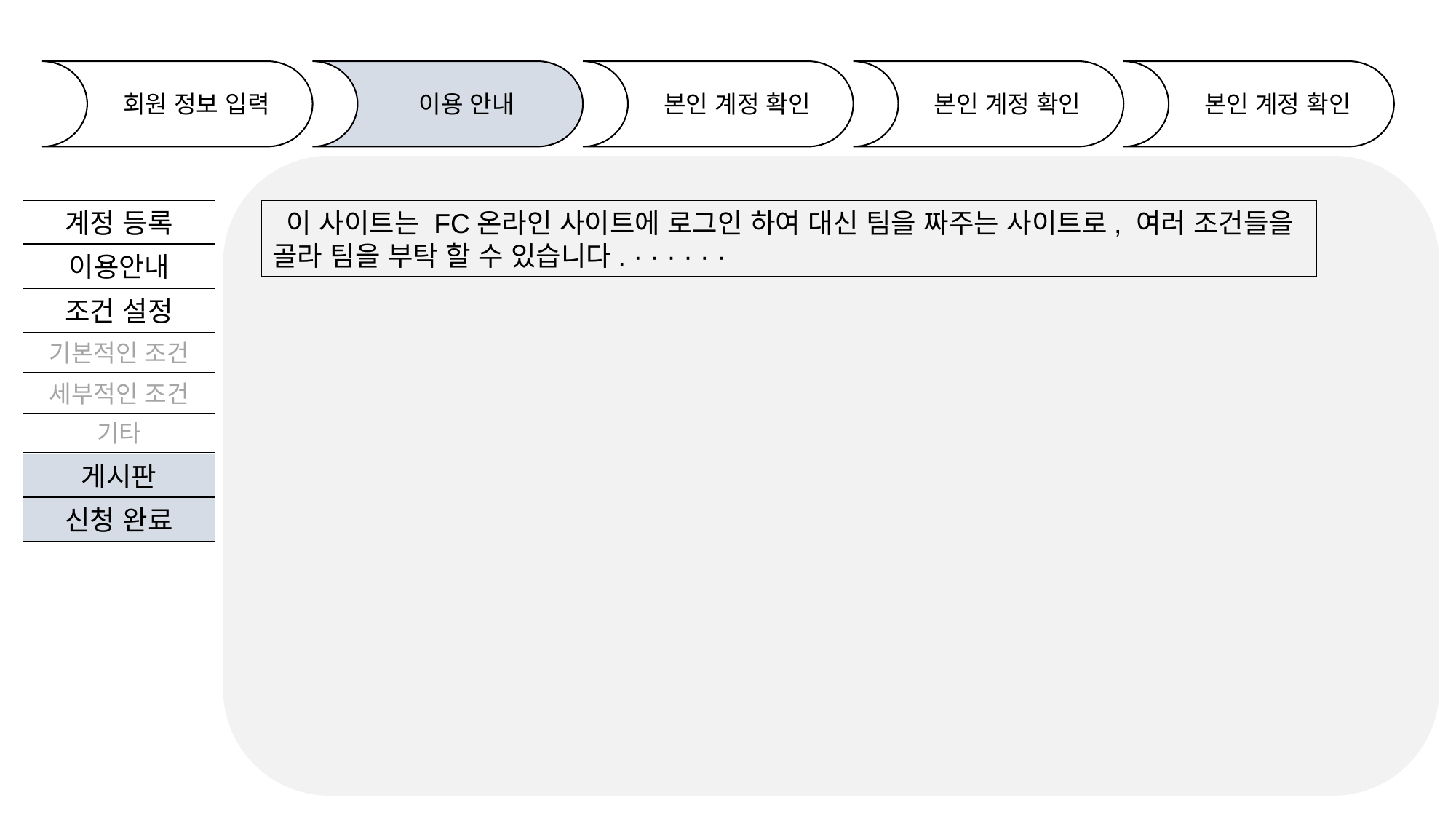

회원 정보 입력

이용 안내

본인 계정 확인

본인 계정 확인

본인 계정 확인

 이 사이트는 FC온라인 사이트에 로그인 하여 대신 팀을 짜주는 사이트로, 여러 조건들을 골라 팀을 부탁 할 수 있습니다. · · · · · ·
계정 등록
이용안내
조건 설정
기본적인 조건
세부적인 조건
기타
게시판
신청 완료